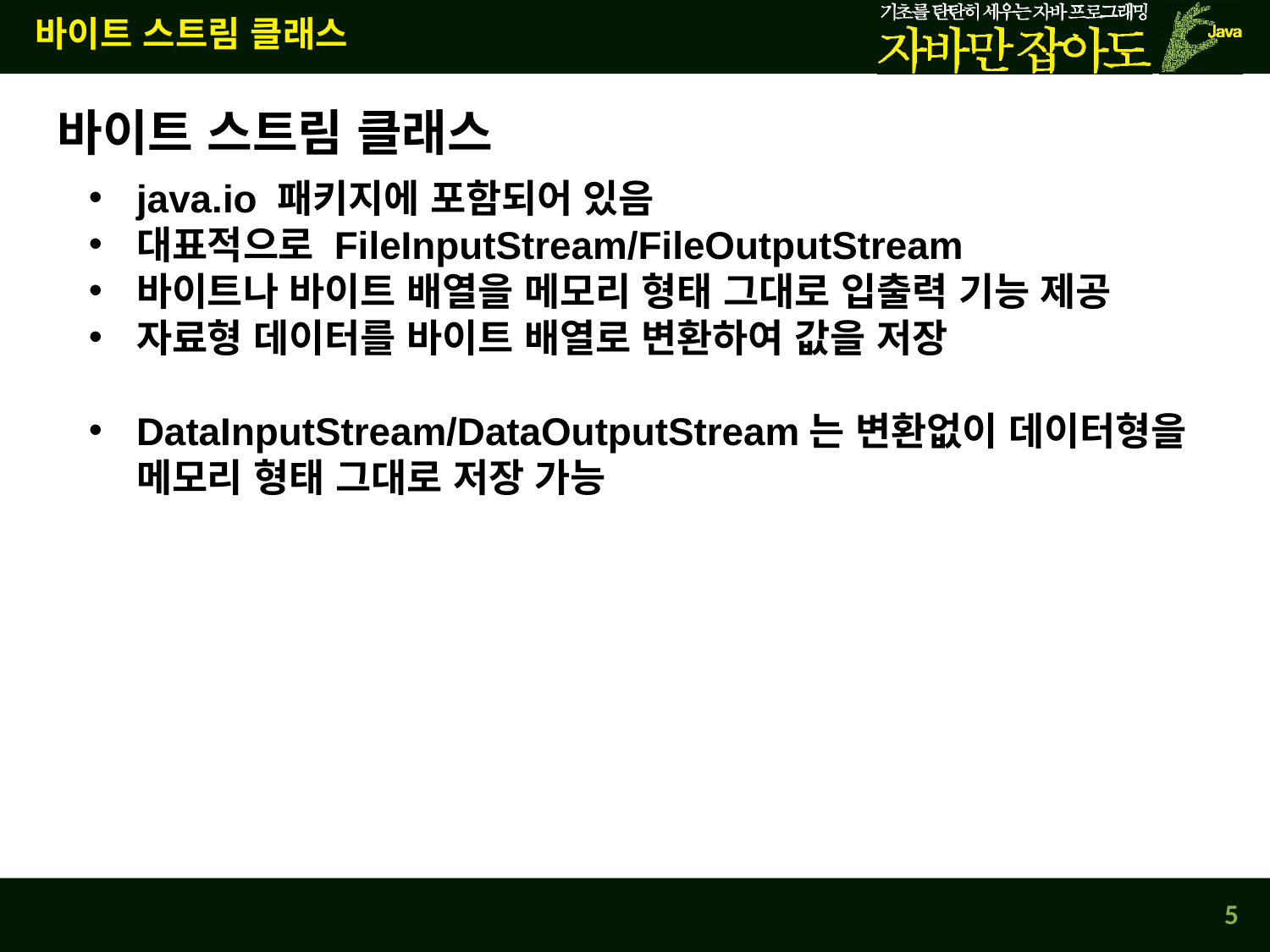

바이트 스트림 클래스
바이트 스트림 클래스
java.io 패키지에 포함되어 있음
대표적으로 FileInputStream/FileOutputStream
바이트나 바이트 배열을 메모리 형태 그대로 입출력 기능 제공
자료형 데이터를 바이트 배열로 변환하여 값을 저장

DataInputStream/DataOutputStream는 변환없이 데이터형을
메모리 형태 그대로 저장 가능
5